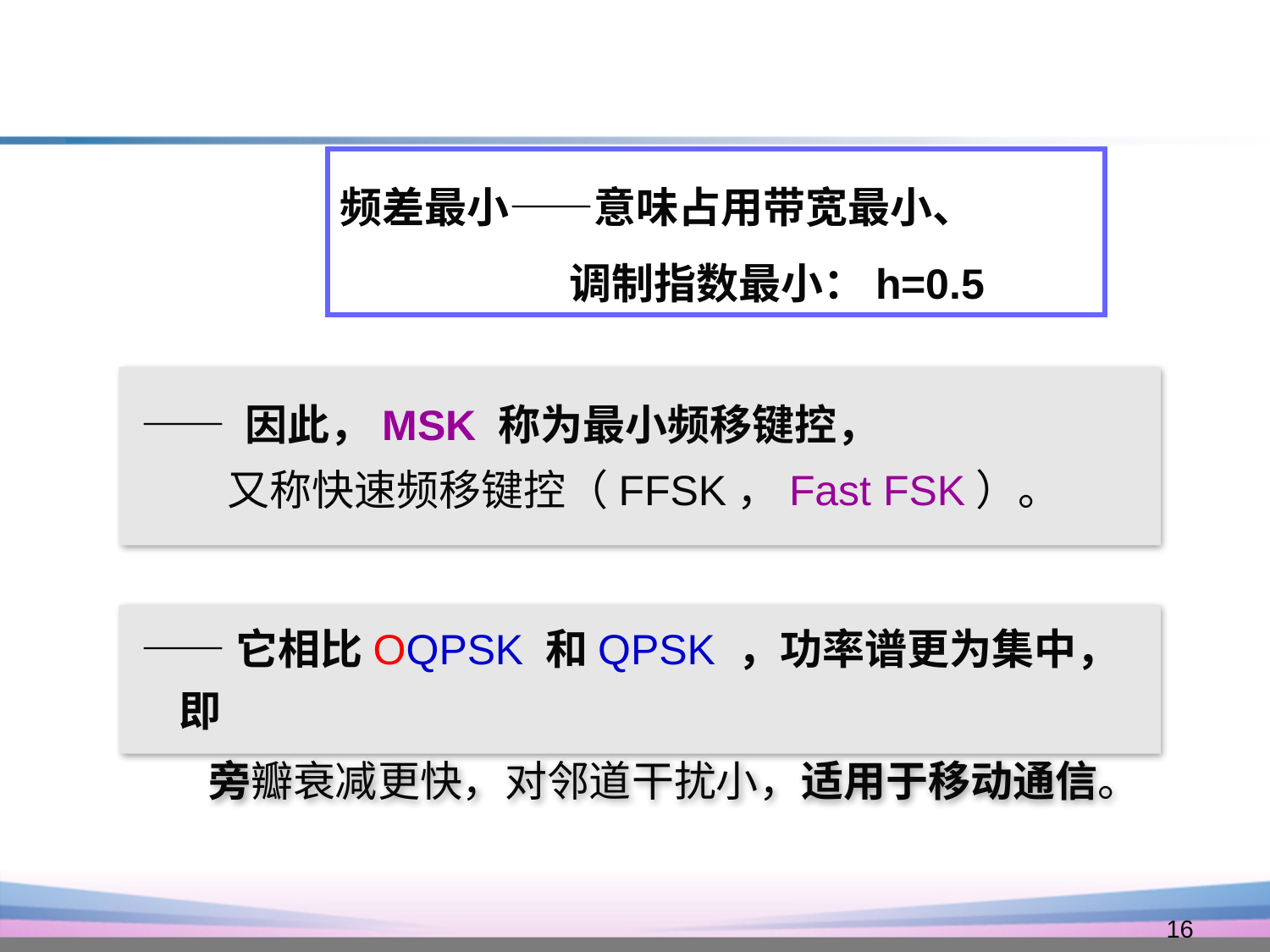

频差最小——意味占用带宽最小、
                       调制指数最小：h=0.5
 —— 因此，MSK 称为最小频移键控，
         又称快速频移键控（FFSK，Fast FSK）。
 ——它相比OQPSK 和QPSK ，功率谱更为集中，即
       旁瓣衰减更快，对邻道干扰小，适用于移动通信。
16